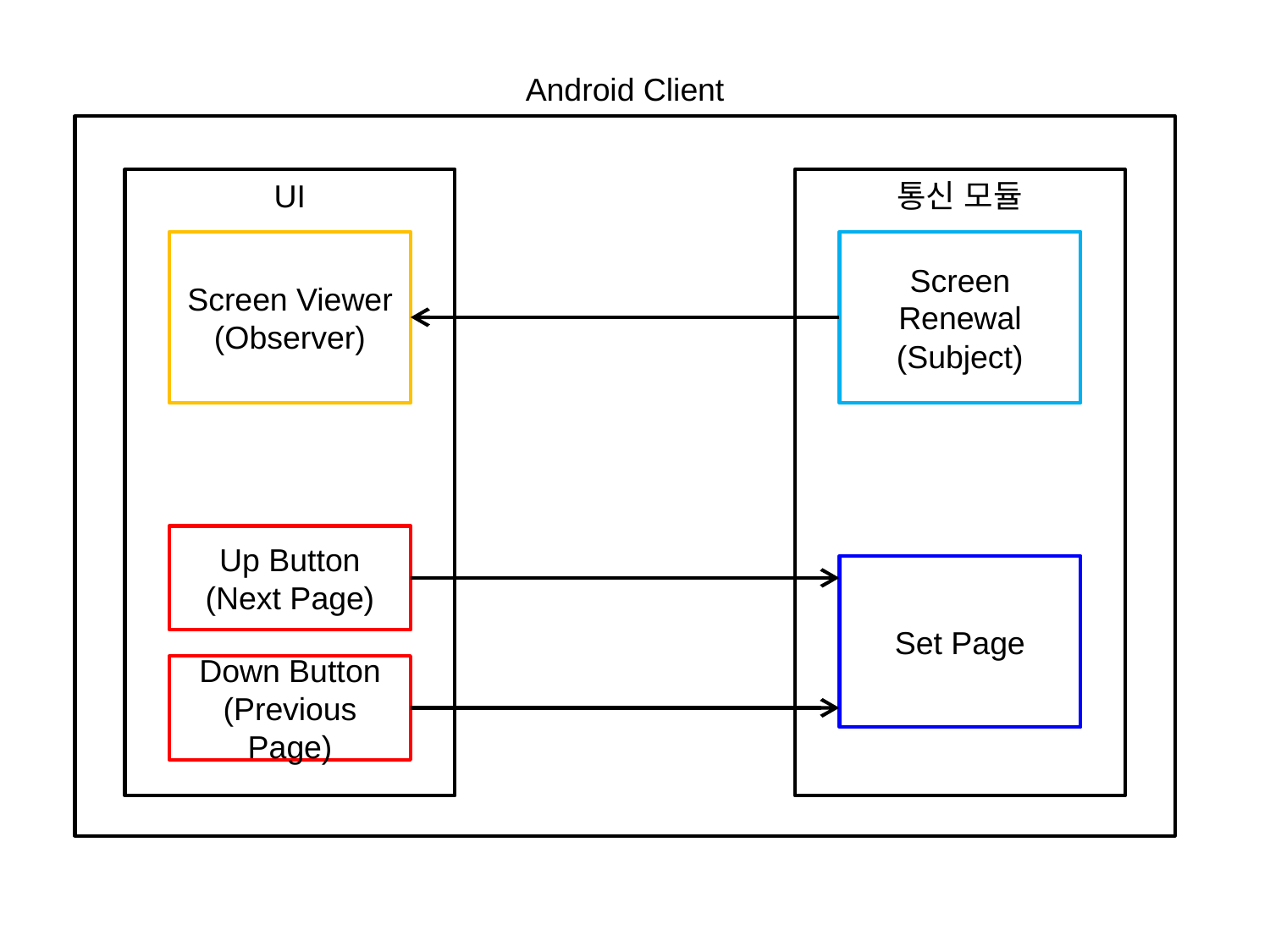

Android Client

UI
통신 모듈
Screen Viewer
(Observer)
Screen Renewal
(Subject)
Up Button
(Next Page)
Set Page
Down Button
(Previous Page)